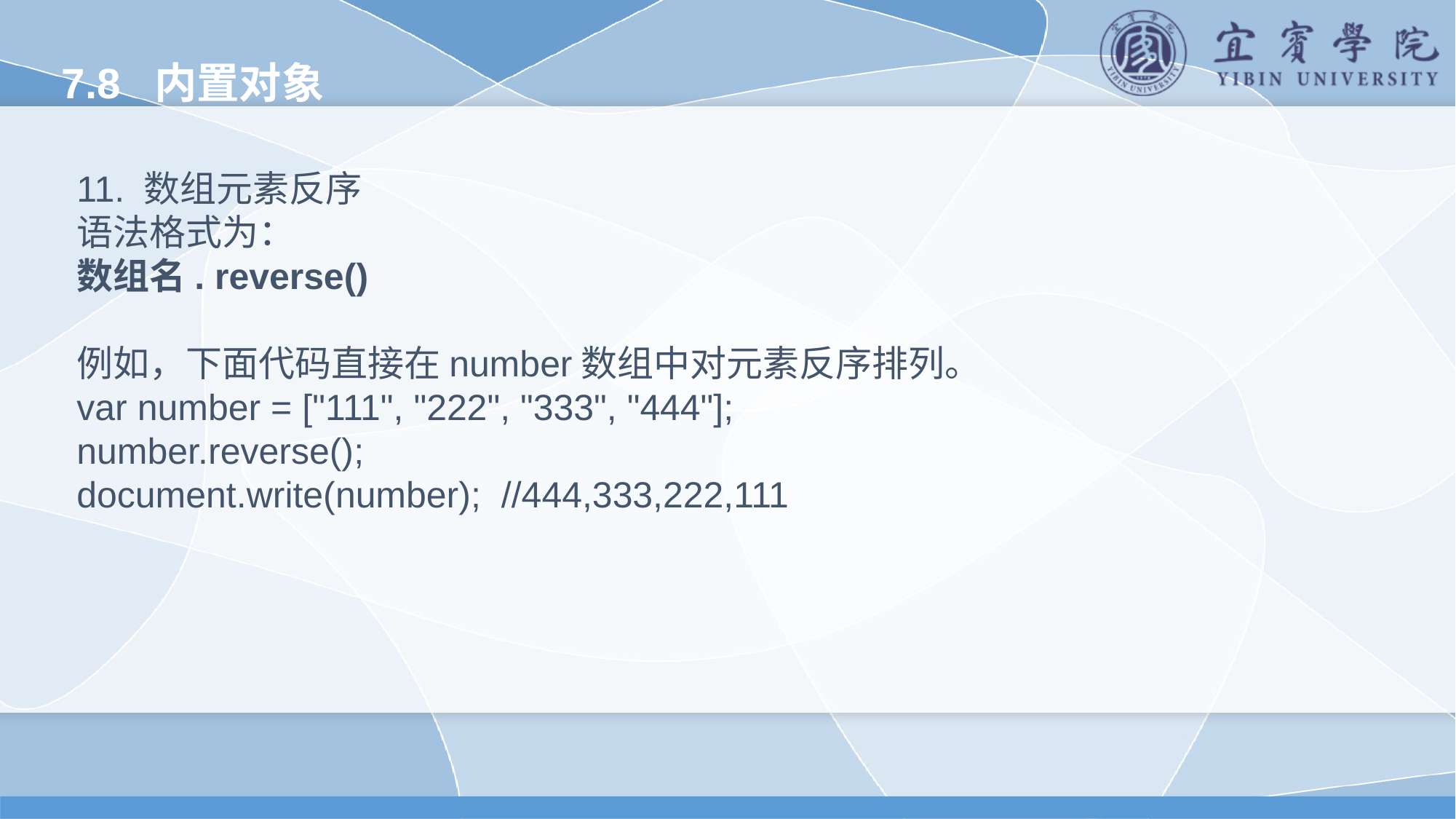

7.8  内置对象
11. 数组元素反序
语法格式为：
数组名. reverse()

例如，下面代码直接在number数组中对元素反序排列。
var number = ["111", "222", "333", "444"];
number.reverse();
document.write(number);  //444,333,222,111